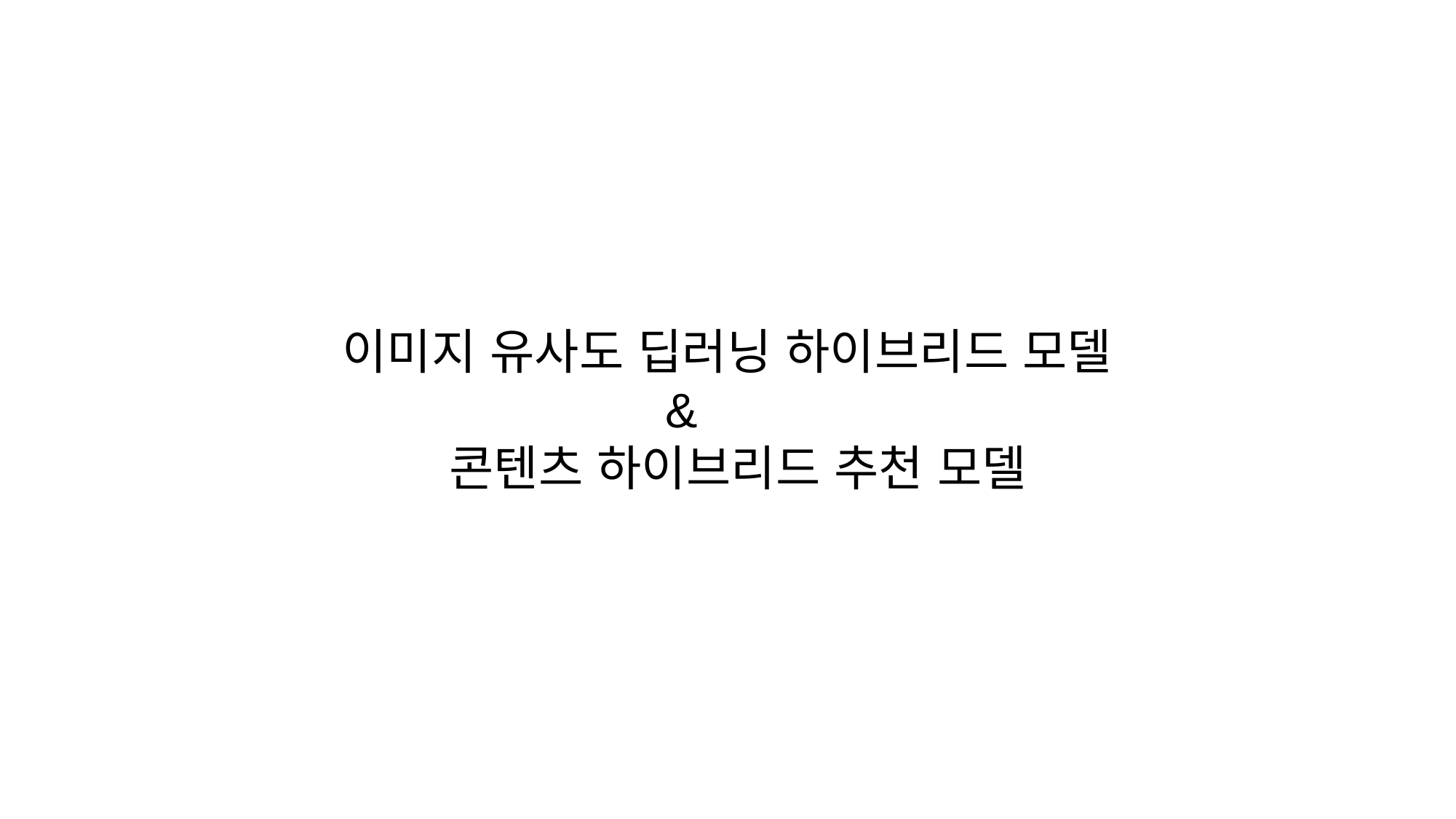

이미지 유사도 딥러닝 하이브리드 모델
                        &
       콘텐츠 하이브리드 추천 모델